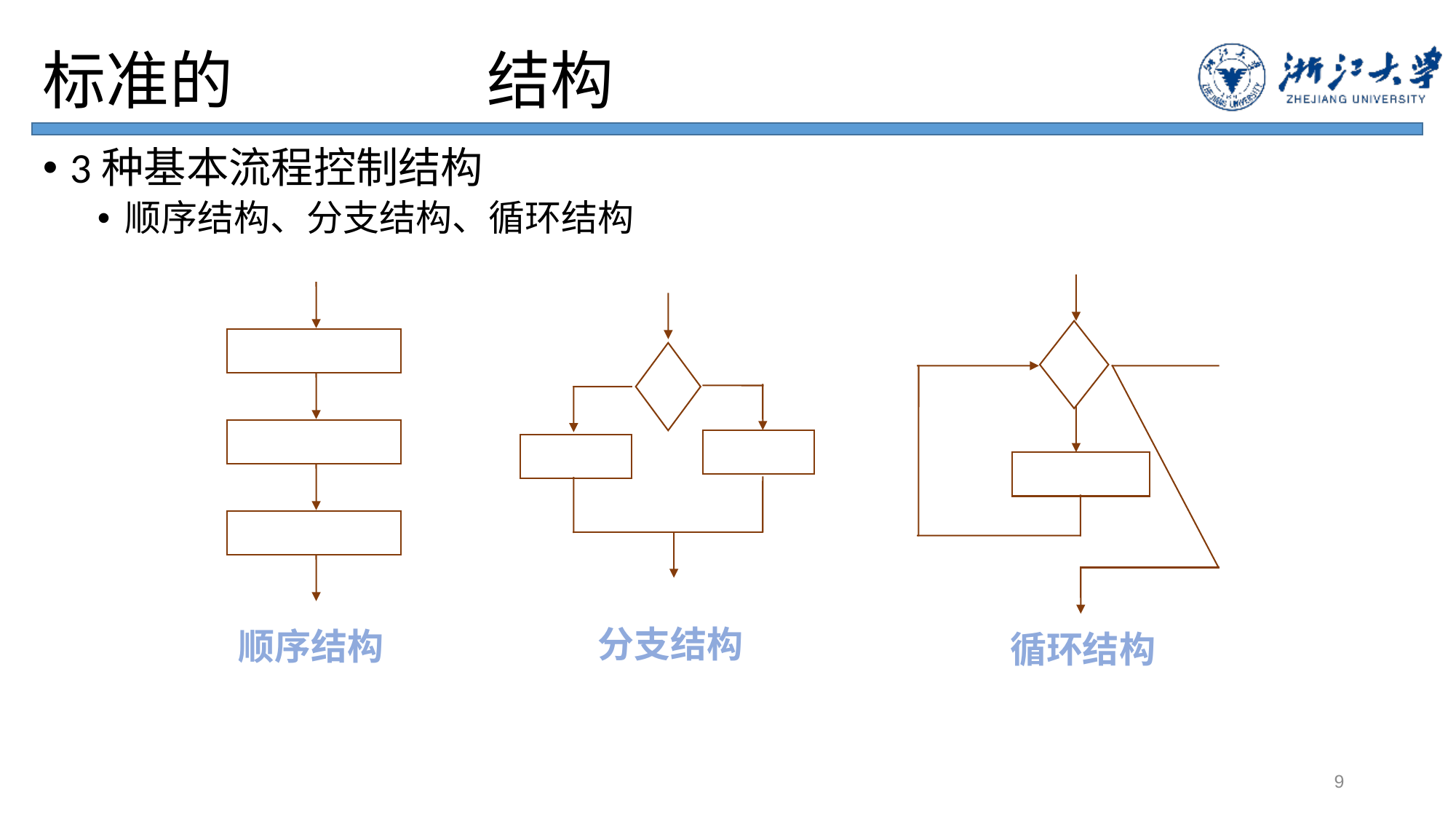

# 标准的流程控制结构
3种基本流程控制结构
顺序结构、分支结构、循环结构

分支结构
顺序结构
循环结构
9